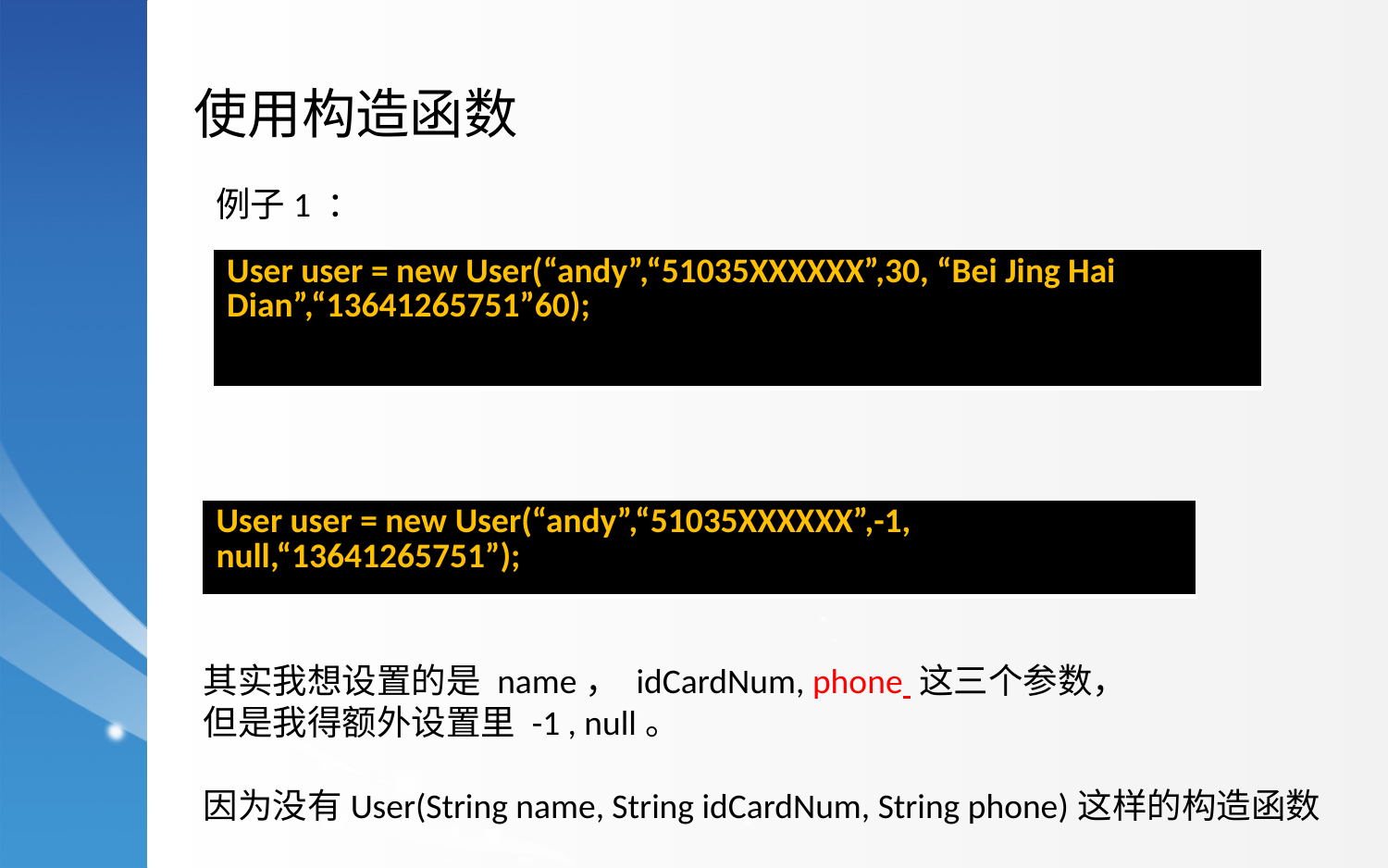

# 使用构造函数
例子1 ：

例子2 ：

| User user = new User(“andy”,“51035XXXXXX”,30, “Bei Jing Hai Dian”,“13641265751”60); |
| --- |
| User user = new User(“andy”,“51035XXXXXX”,-1, null,“13641265751”); |
| --- |
其实我想设置的是 name， idCardNum, phone 这三个参数，
但是我得额外设置里 -1 , null。

因为没有User(String name, String idCardNum, String phone)这样的构造函数